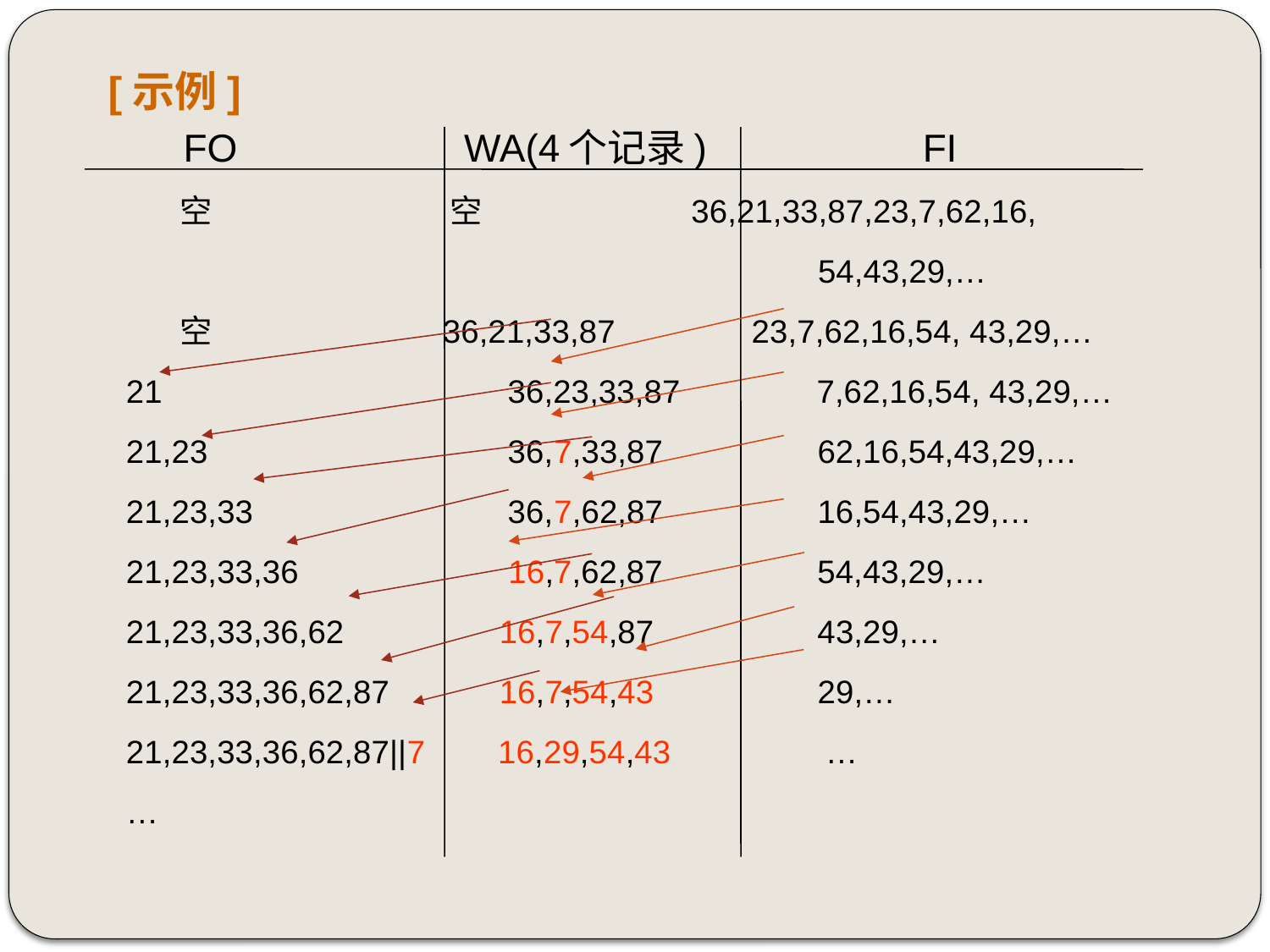

# [示例]
       FO                     WA(4个记录)                    FI
         空                                 空                            36,21,33,87,23,7,62,16,
                                                                              54,43,29,…
         空                               36,21,33,87               23,7,62,16,54, 43,29,…
  21                                      36,23,33,87               7,62,16,54, 43,29,…
  21,23                                 36,7,33,87                 62,16,54,43,29,…
  21,23,33                            36,7,62,87                 16,54,43,29,…
  21,23,33,36                       16,7,62,87                 54,43,29,…
  21,23,33,36,62                 16,7,54,87                  43,29,…
  21,23,33,36,62,87            16,7,54,43                  29,…
  21,23,33,36,62,87||7        16,29,54,43                 …
  …